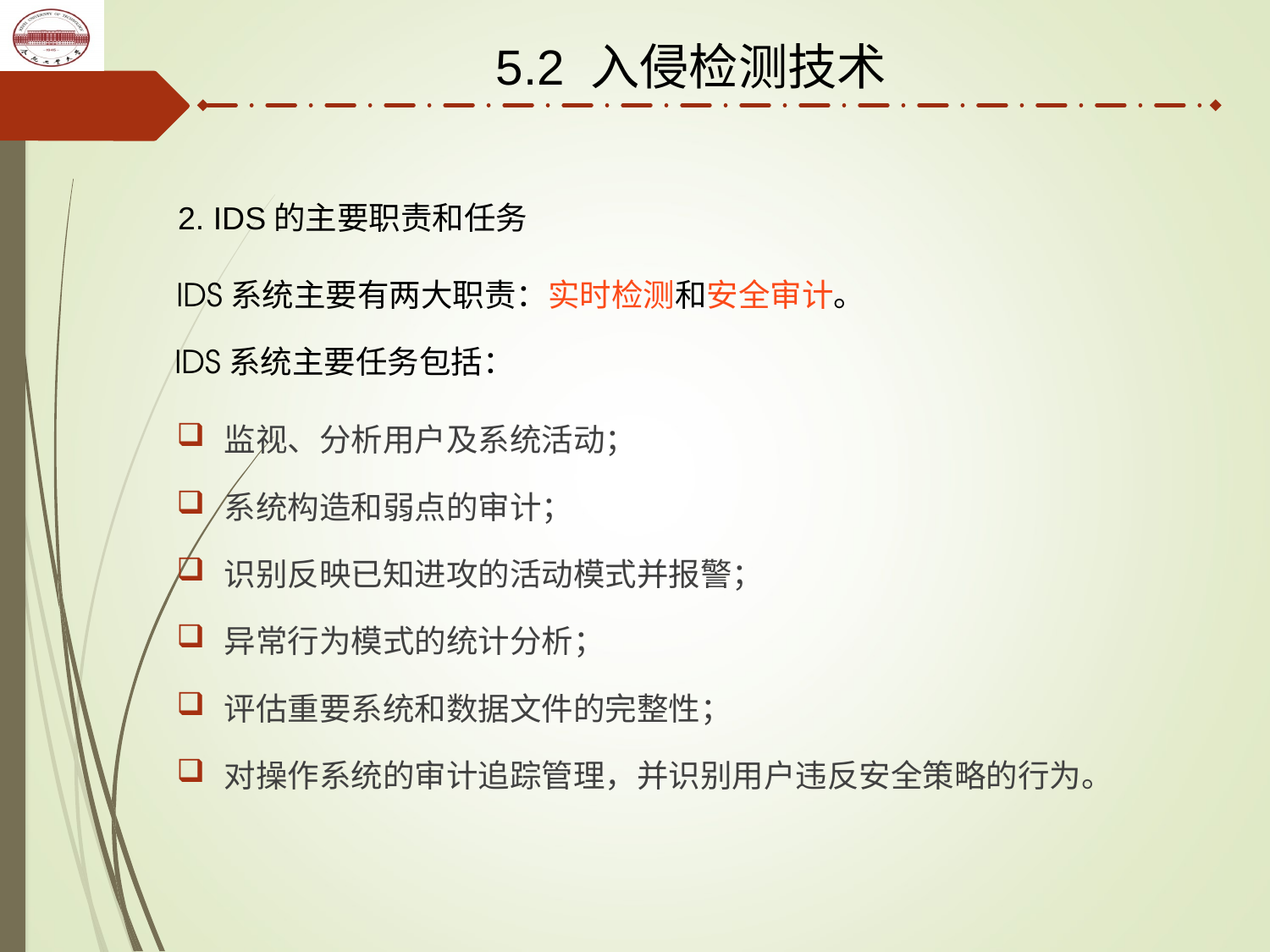

5.2 入侵检测技术
2. IDS的主要职责和任务
IDS系统主要有两大职责：实时检测和安全审计。
IDS系统主要任务包括：
监视、分析用户及系统活动；
系统构造和弱点的审计；
识别反映已知进攻的活动模式并报警；
异常行为模式的统计分析；
评估重要系统和数据文件的完整性；
对操作系统的审计追踪管理，并识别用户违反安全策略的行为。